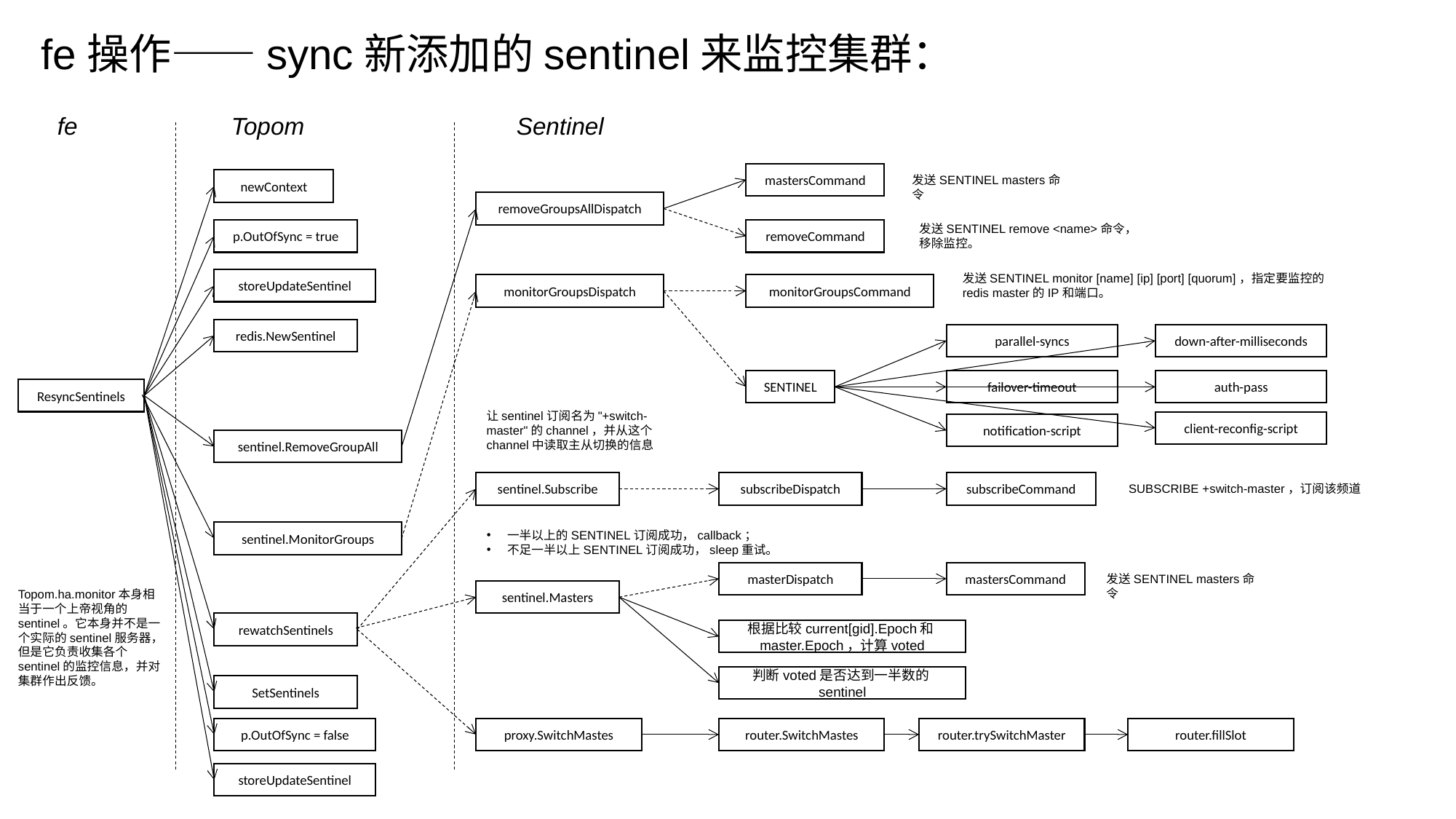

fe操作——sync新添加的sentinel来监控集群：
fe
Topom
Sentinel
mastersCommand
发送SENTINEL masters命令
newContext
removeGroupsAllDispatch
发送SENTINEL remove <name>命令，
移除监控。
p.OutOfSync = true
removeCommand
发送SENTINEL monitor [name] [ip] [port] [quorum]，指定要监控的redis master的IP和端口。
storeUpdateSentinel
monitorGroupsDispatch
monitorGroupsCommand
redis.NewSentinel
parallel-syncs
down-after-milliseconds
SENTINEL
failover-timeout
auth-pass
ResyncSentinels
让sentinel订阅名为"+switch-master"的channel，并从这个channel中读取主从切换的信息
client-reconfig-script
notification-script
sentinel.RemoveGroupAll
sentinel.Subscribe
subscribeDispatch
subscribeCommand
SUBSCRIBE +switch-master，订阅该频道
sentinel.MonitorGroups
一半以上的SENTINEL订阅成功，callback；
不足一半以上SENTINEL订阅成功，sleep重试。
masterDispatch
mastersCommand
发送SENTINEL masters命令
Topom.ha.monitor本身相当于一个上帝视角的sentinel。它本身并不是一个实际的sentinel服务器，但是它负责收集各个sentinel的监控信息，并对集群作出反馈。
sentinel.Masters
rewatchSentinels
根据比较current[gid].Epoch和master.Epoch，计算voted
判断voted是否达到一半数的sentinel
SetSentinels
p.OutOfSync = false
proxy.SwitchMastes
router.SwitchMastes
router.trySwitchMaster
router.fillSlot
storeUpdateSentinel